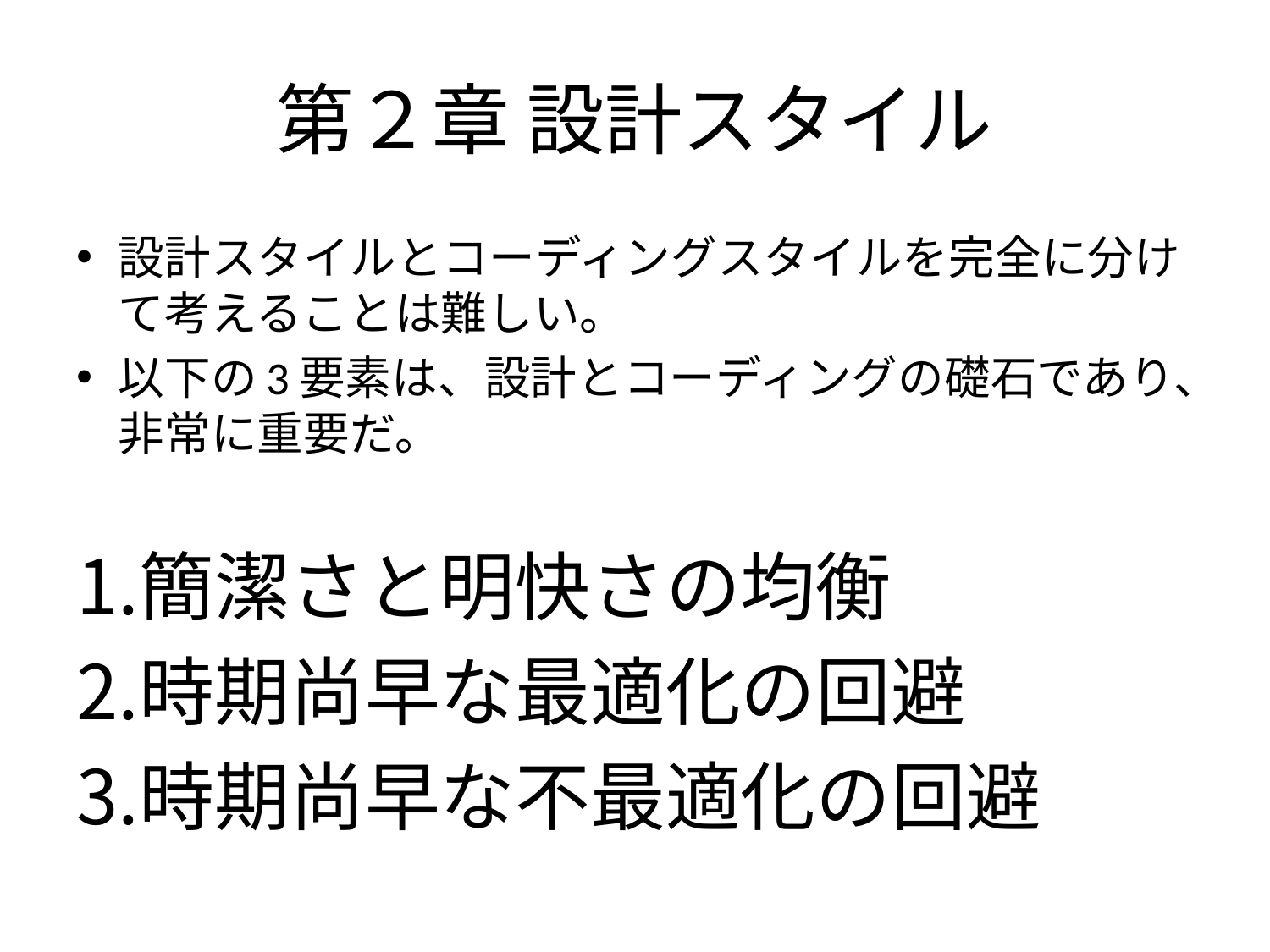

# 第２章 設計スタイル
設計スタイルとコーディングスタイルを完全に分けて考えることは難しい。
以下の3要素は、設計とコーディングの礎石であり、非常に重要だ。

簡潔さと明快さの均衡
時期尚早な最適化の回避
時期尚早な不最適化の回避